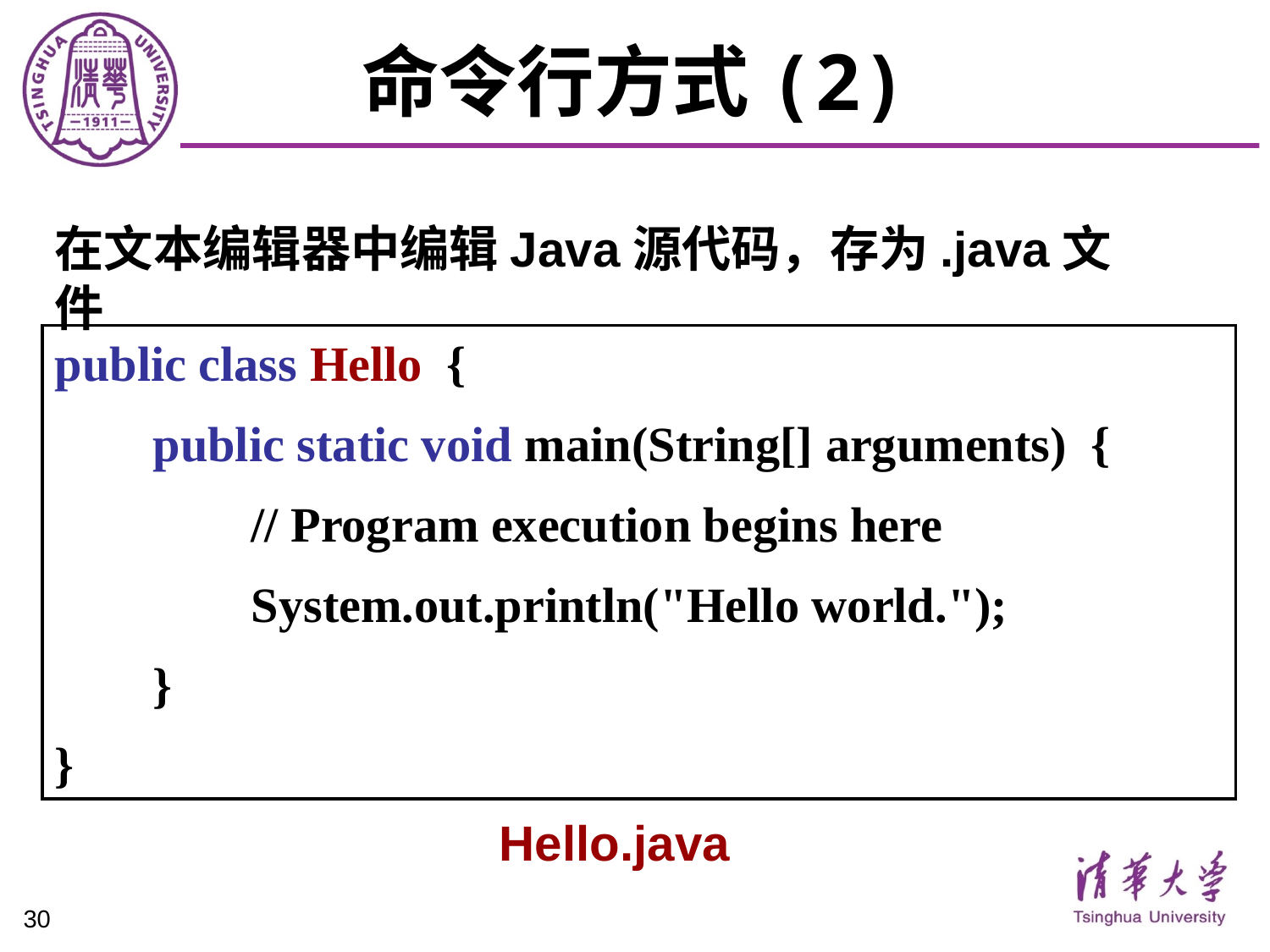

# 命令行方式(2)
在文本编辑器中编辑Java源代码，存为.java文件
public class Hello  {
        public static void main(String[] arguments)  {
                // Program execution begins here
                System.out.println("Hello world.");
        }
}
Hello.java
30